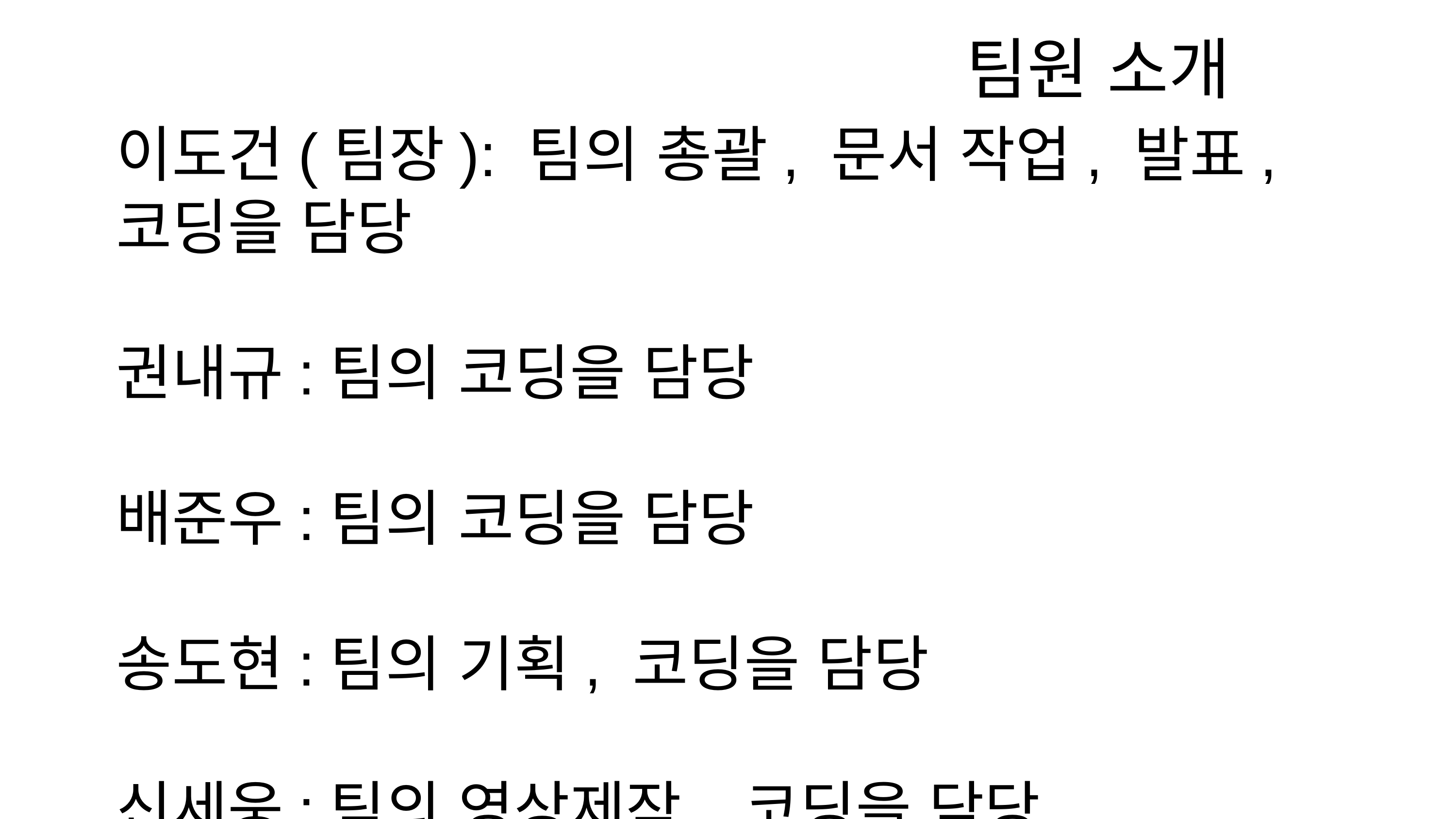

# 팀원 소개
이도건(팀장): 팀의 총괄, 문서 작업, 발표, 코딩을 담당

권내규:팀의 코딩을 담당

배준우:팀의 코딩을 담당

송도현:팀의 기획, 코딩을 담당

신세웅:팀의 영상제작, 코딩을 담당